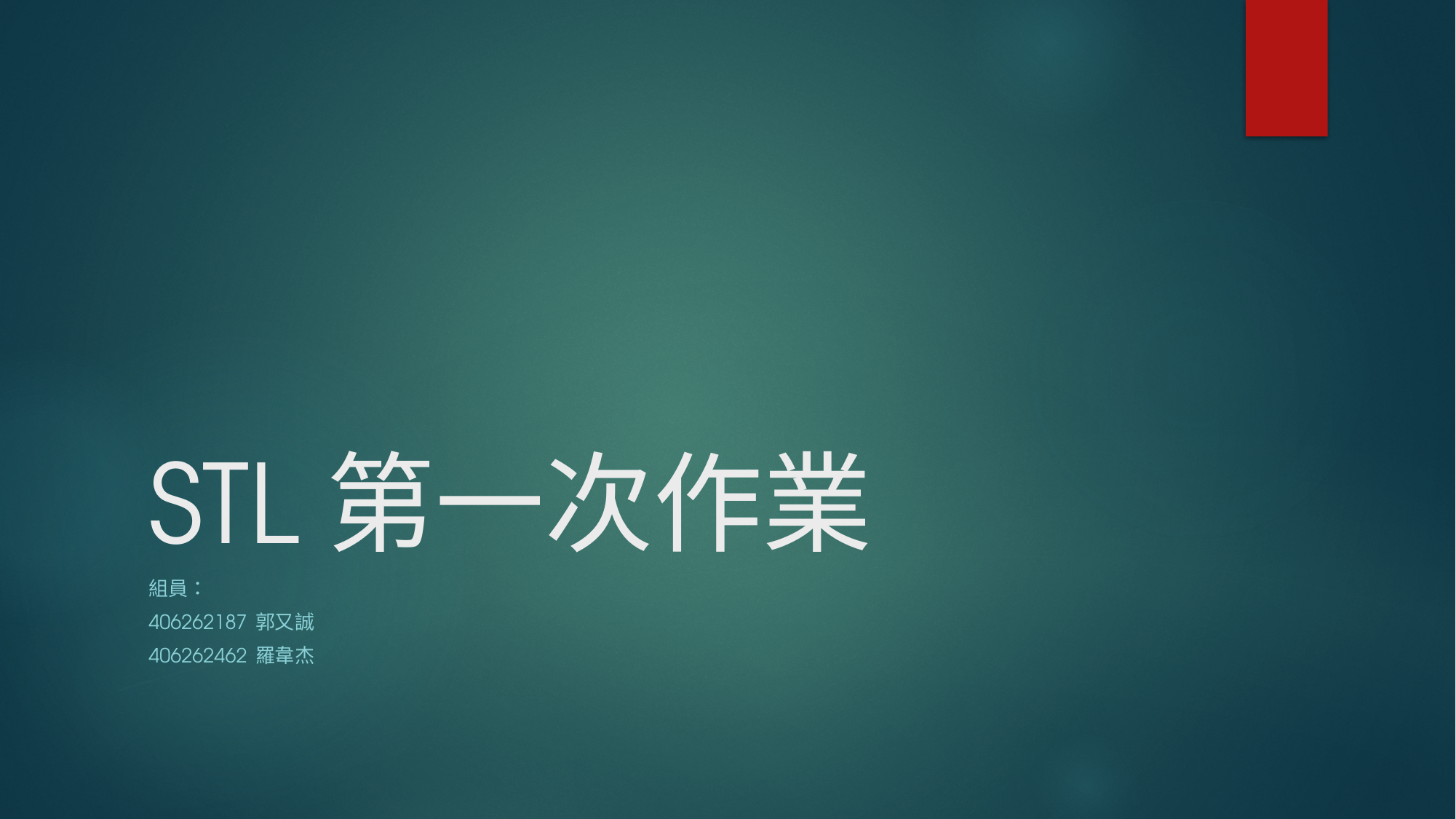

# STL第一次作業
組員：
406262187 郭又誠
406262462 羅韋杰